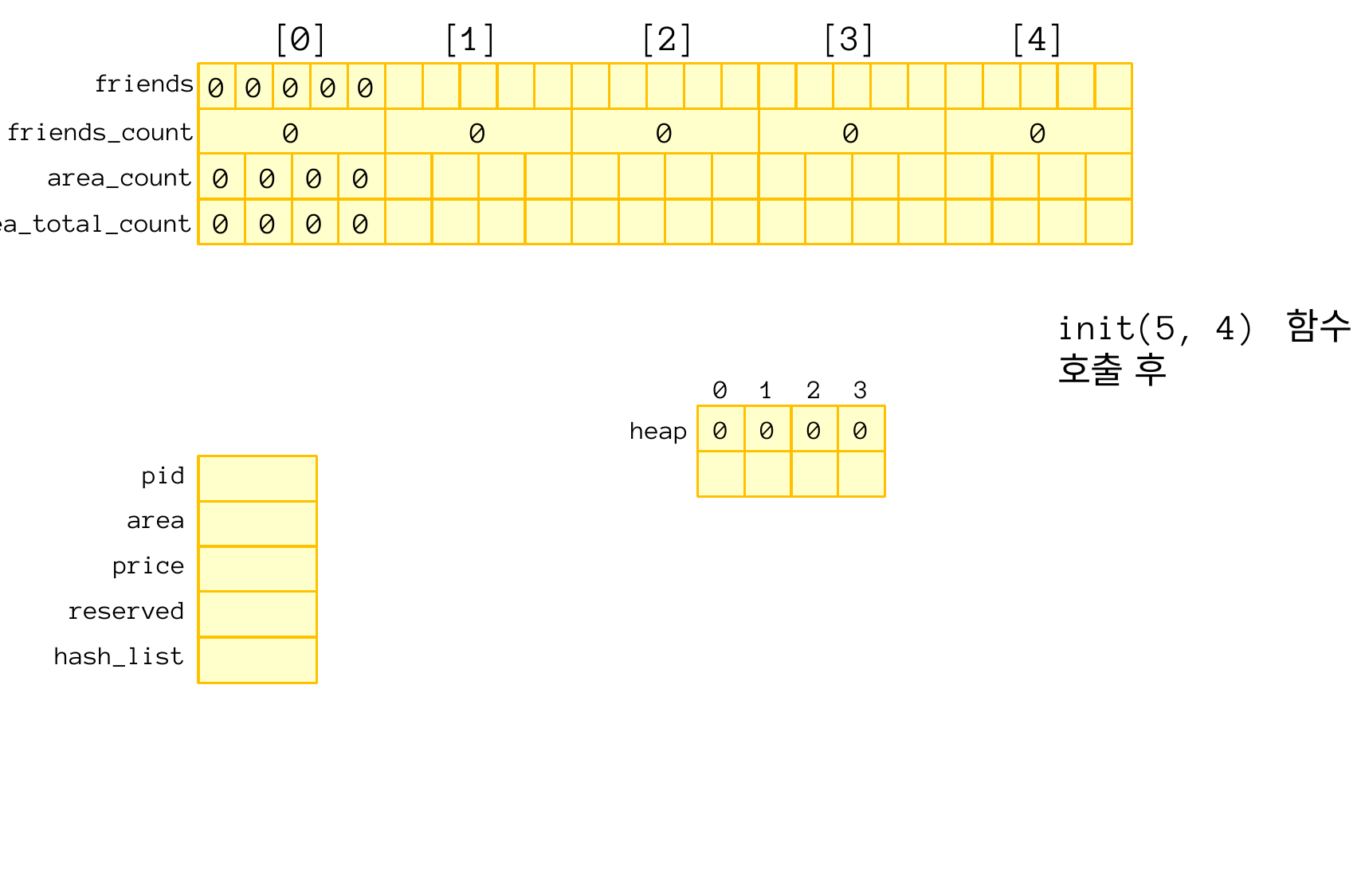

[0]
[1]
[2]
[3]
[4]
friends
0
0
0
0
0

friends_count
0
0
0
0
0
area_count
0
0
0
0

area_total_count
0
0
0
0

init(5, 4) 함수
호출 후
0
1
2
3
heap
0
0
0
0
pid

area

price

reserved

hash_list